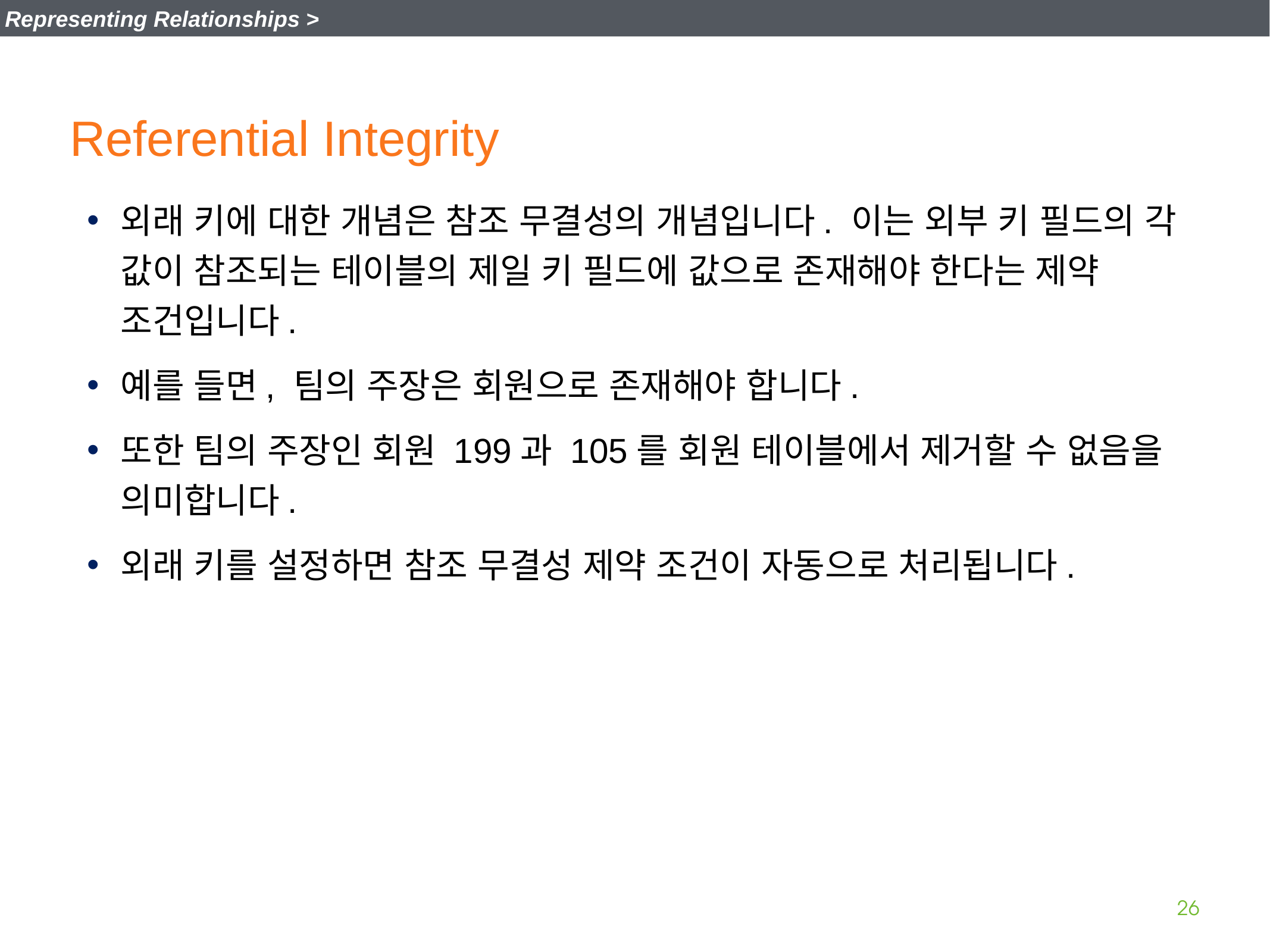

Representing Relationships >
# Referential Integrity
외래 키에 대한 개념은 참조 무결성의 개념입니다. 이는 외부 키 필드의 각 값이 참조되는 테이블의 제일 키 필드에 값으로 존재해야 한다는 제약 조건입니다.
예를 들면, 팀의 주장은 회원으로 존재해야 합니다.
또한 팀의 주장인 회원 199과 105를 회원 테이블에서 제거할 수 없음을 의미합니다.
외래 키를 설정하면 참조 무결성 제약 조건이 자동으로 처리됩니다.
26